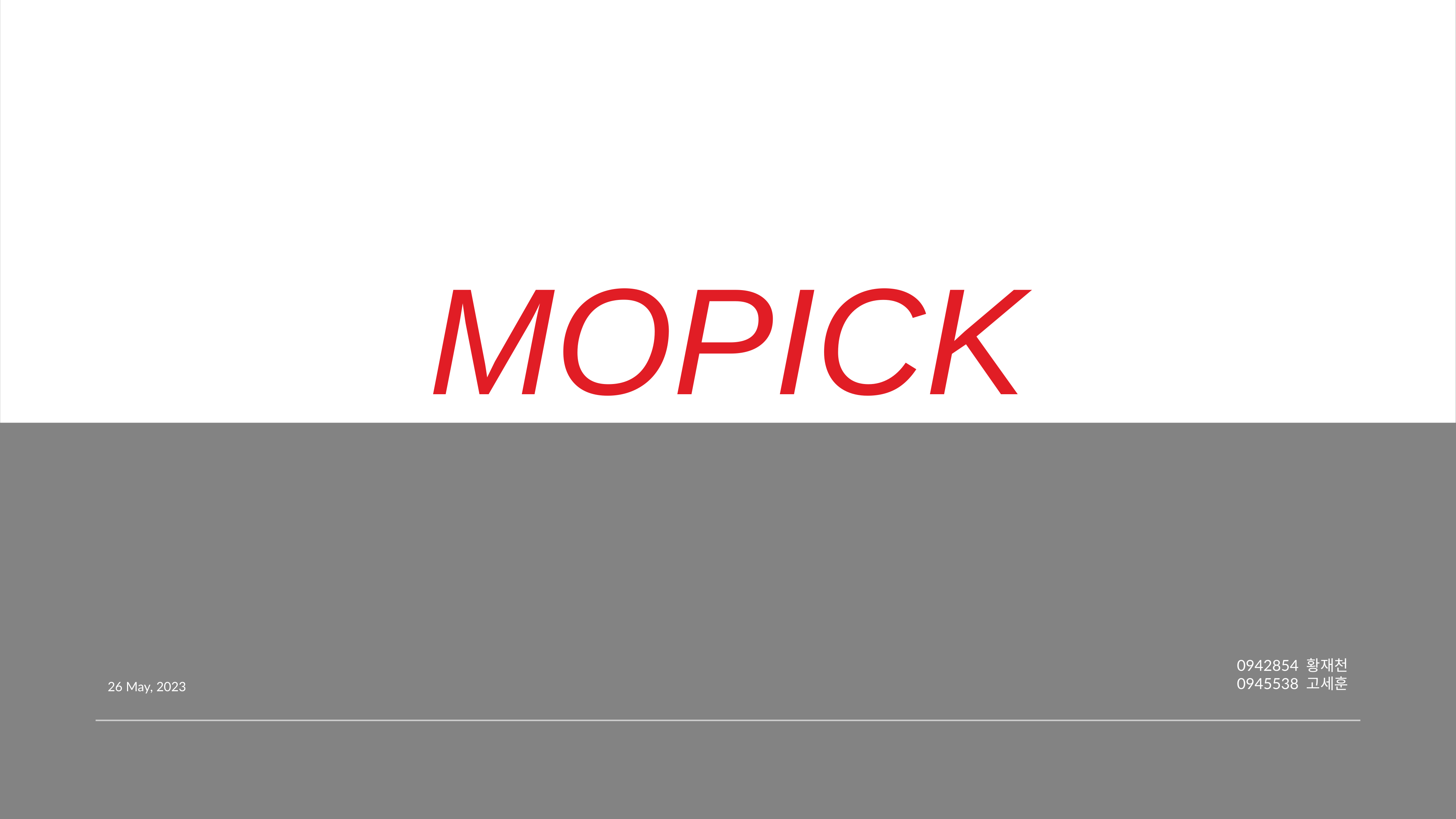

# MOPICK
0942854 황재천
0945538 고세훈
26 May, 2023